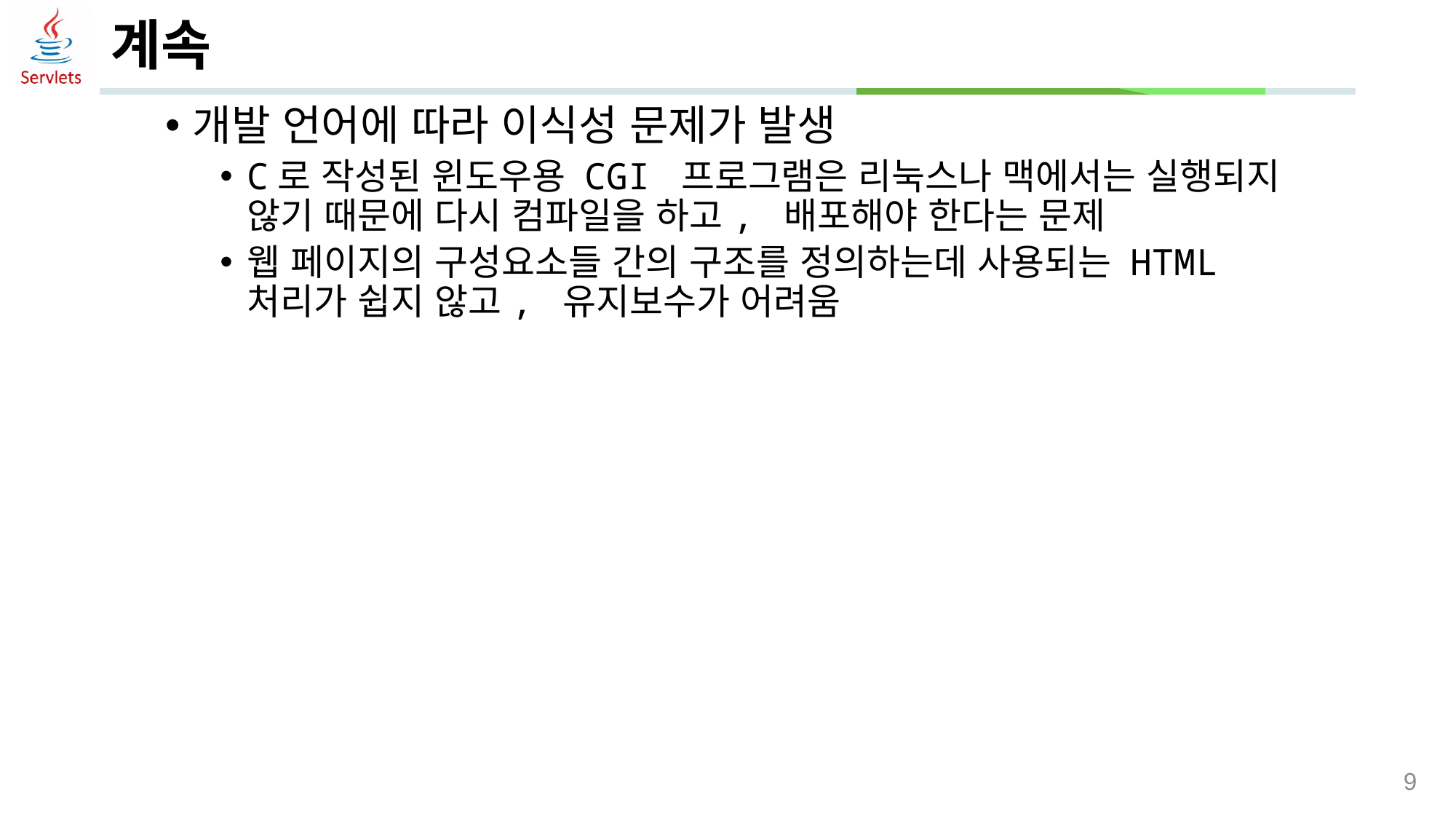

# 계속
개발 언어에 따라 이식성 문제가 발생
C로 작성된 윈도우용 CGI 프로그램은 리눅스나 맥에서는 실행되지 않기 때문에 다시 컴파일을 하고, 배포해야 한다는 문제
웹 페이지의 구성요소들 간의 구조를 정의하는데 사용되는 HTML 처리가 쉽지 않고, 유지보수가 어려움

9